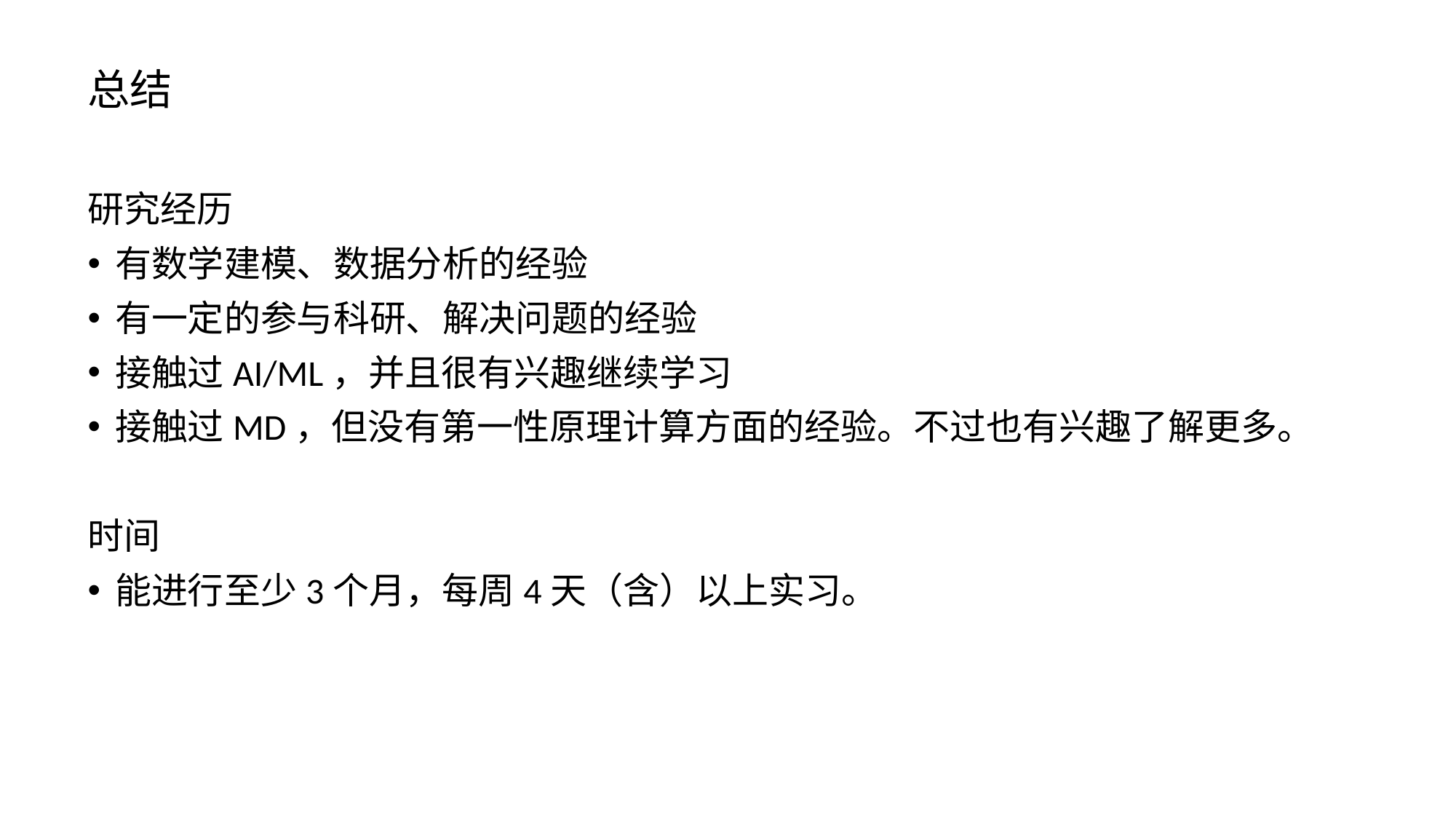

总结

研究经历
有数学建模、数据分析的经验
有一定的参与科研、解决问题的经验
接触过AI/ML，并且很有兴趣继续学习
接触过MD，但没有第一性原理计算方面的经验。不过也有兴趣了解更多。

时间
能进行至少3个月，每周4天（含）以上实习。